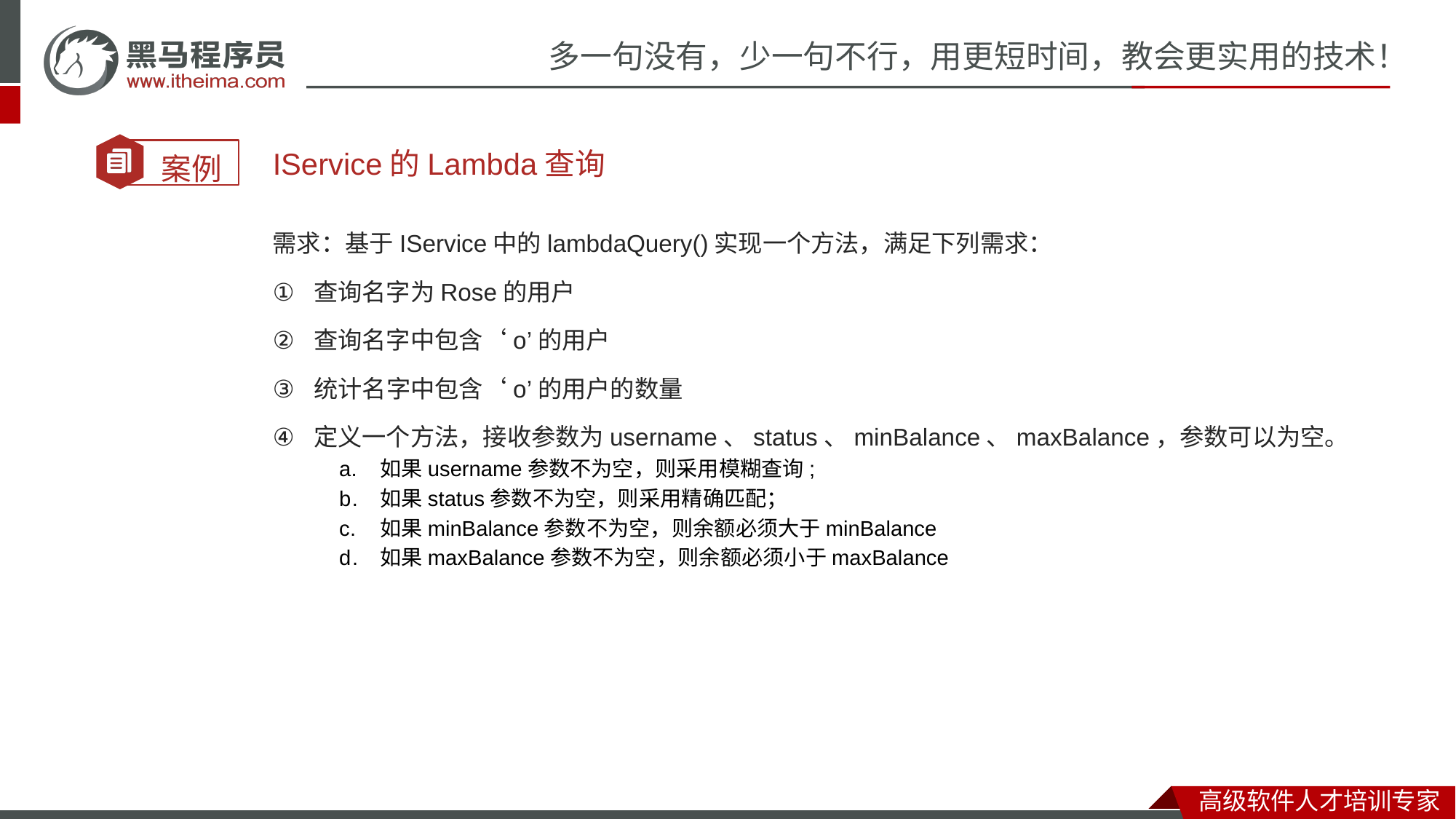

IService的Lambda查询
需求：基于IService中的lambdaQuery()实现一个方法，满足下列需求：
查询名字为Rose的用户
查询名字中包含‘o’的用户
统计名字中包含‘o’的用户的数量
定义一个方法，接收参数为username、status、minBalance、maxBalance，参数可以为空。
如果username参数不为空，则采用模糊查询;
如果status参数不为空，则采用精确匹配；
如果minBalance参数不为空，则余额必须大于minBalance
如果maxBalance参数不为空，则余额必须小于maxBalance